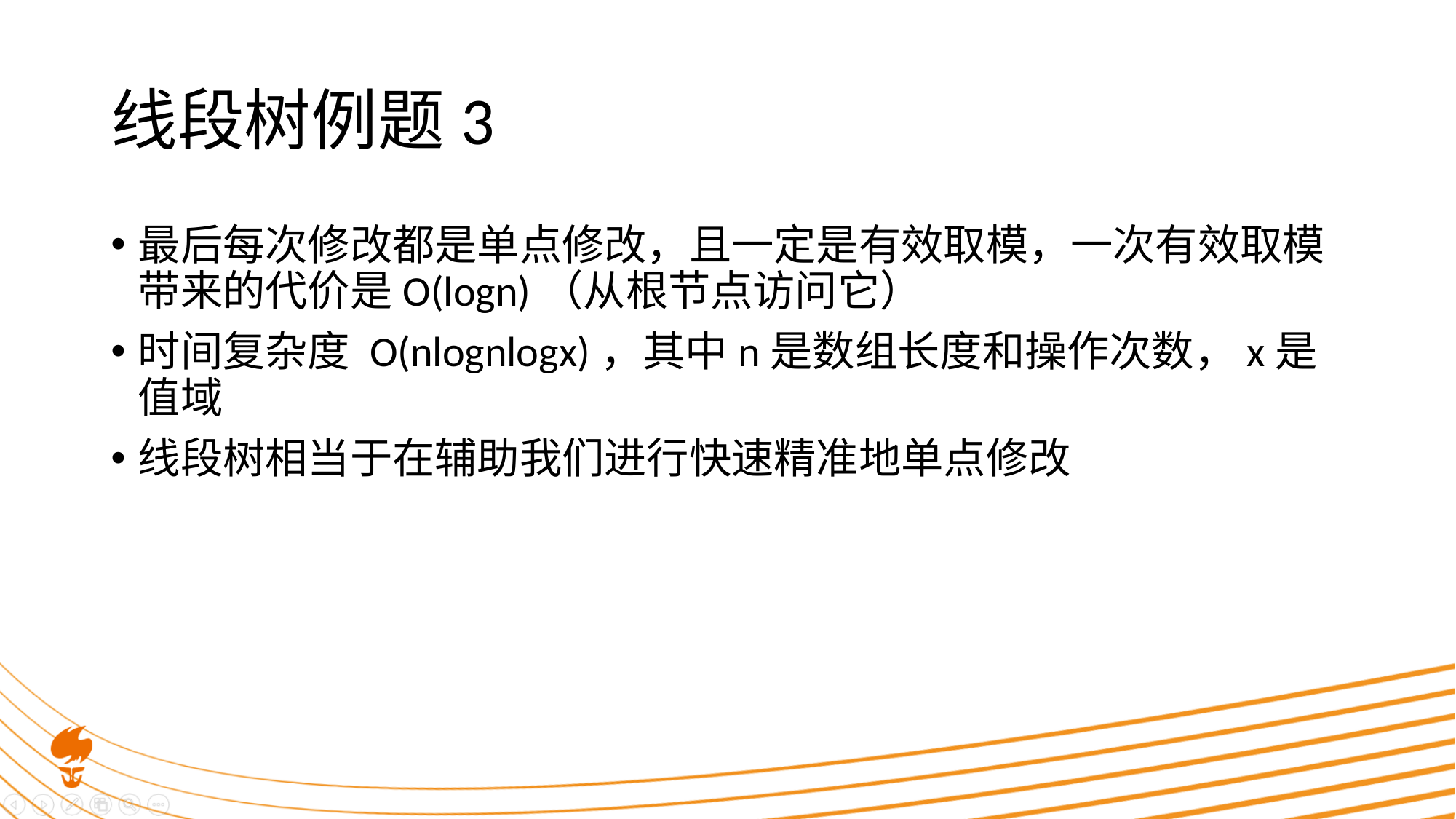

# 线段树例题3
最后每次修改都是单点修改，且一定是有效取模，一次有效取模带来的代价是O(logn)（从根节点访问它）
时间复杂度 O(nlognlogx)，其中n是数组长度和操作次数，x是值域
线段树相当于在辅助我们进行快速精准地单点修改